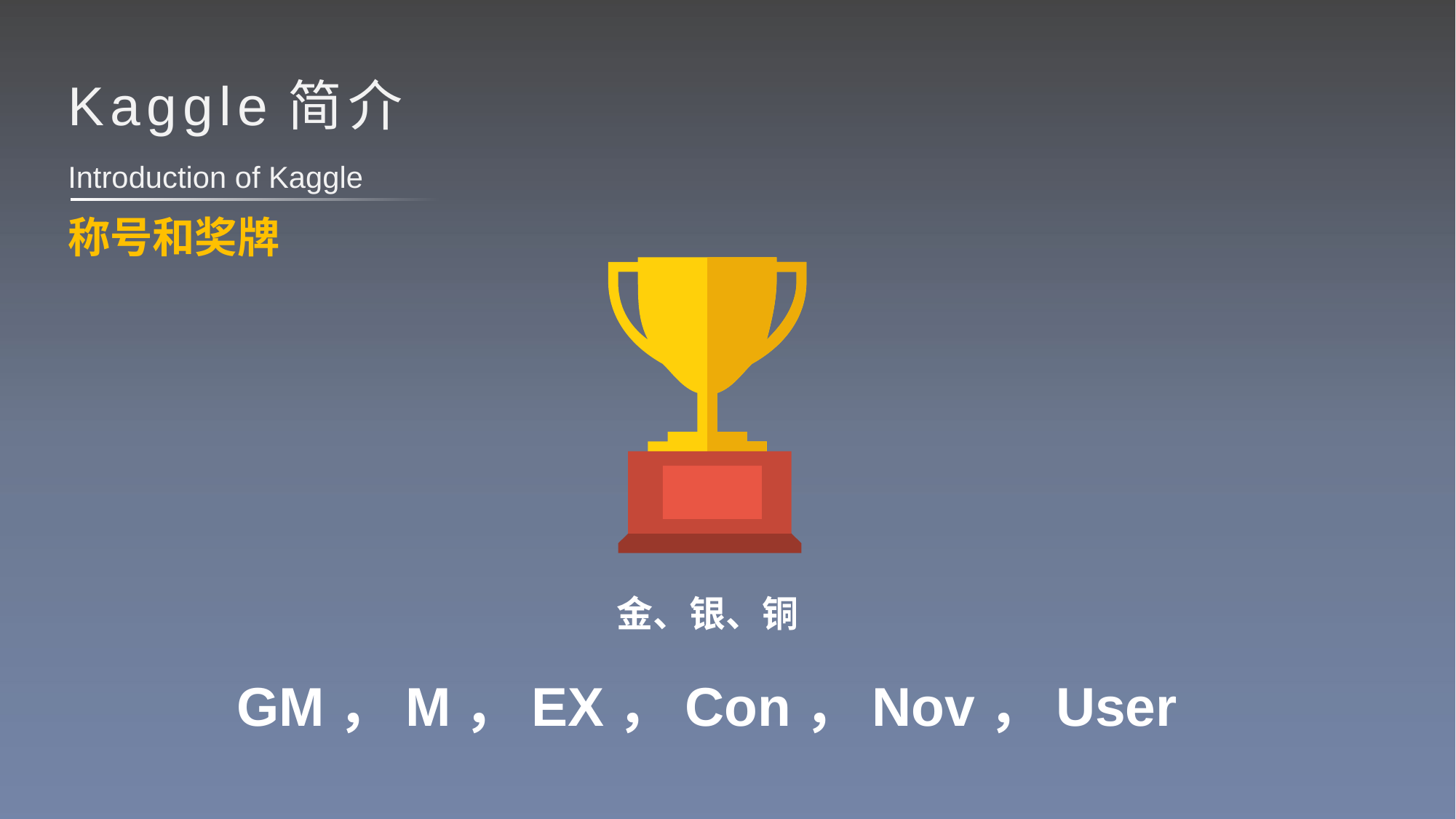

# Kaggle简介
Introduction of Kaggle
称号和奖牌

金、银、铜
GM，M，EX，Con，Nov，User